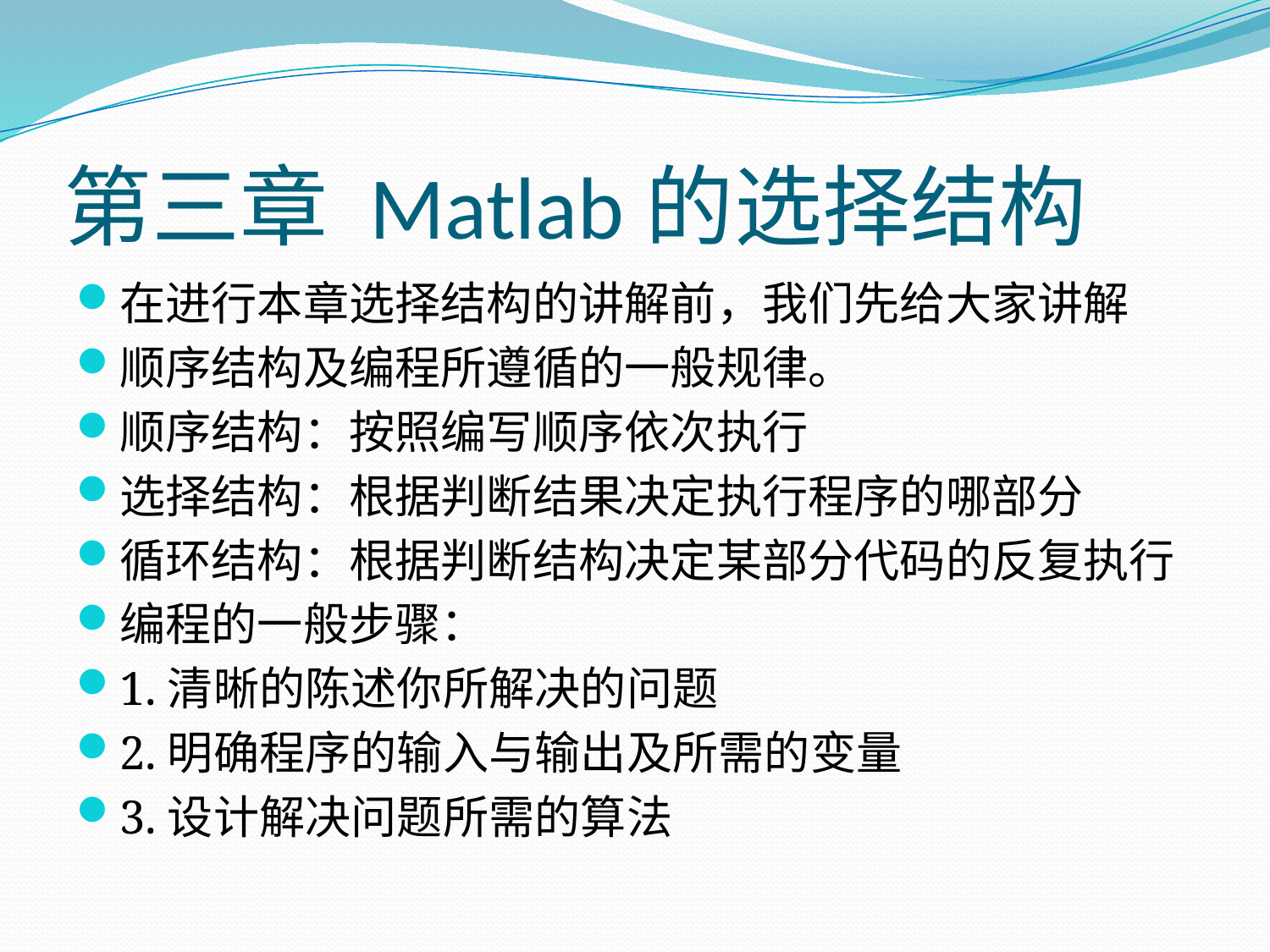

# 第三章 Matlab的选择结构
在进行本章选择结构的讲解前，我们先给大家讲解
顺序结构及编程所遵循的一般规律。
顺序结构：按照编写顺序依次执行
选择结构：根据判断结果决定执行程序的哪部分
循环结构：根据判断结构决定某部分代码的反复执行
编程的一般步骤：
1.清晰的陈述你所解决的问题
2.明确程序的输入与输出及所需的变量
3.设计解决问题所需的算法